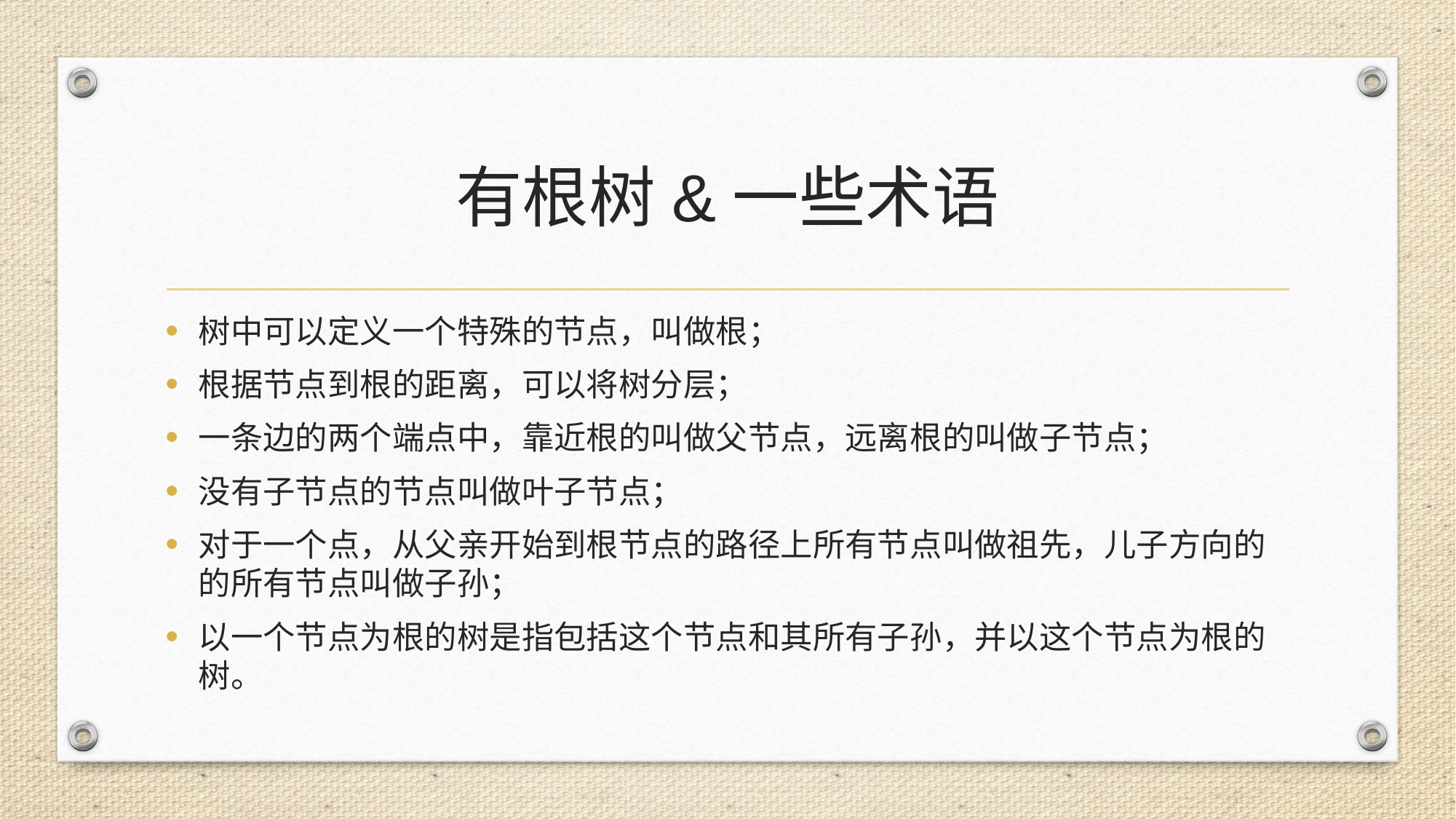

# 有根树&一些术语
树中可以定义一个特殊的节点，叫做根；
根据节点到根的距离，可以将树分层；
一条边的两个端点中，靠近根的叫做父节点，远离根的叫做子节点；
没有子节点的节点叫做叶子节点；
对于一个点，从父亲开始到根节点的路径上所有节点叫做祖先，儿子方向的的所有节点叫做子孙；
以一个节点为根的树是指包括这个节点和其所有子孙，并以这个节点为根的树。